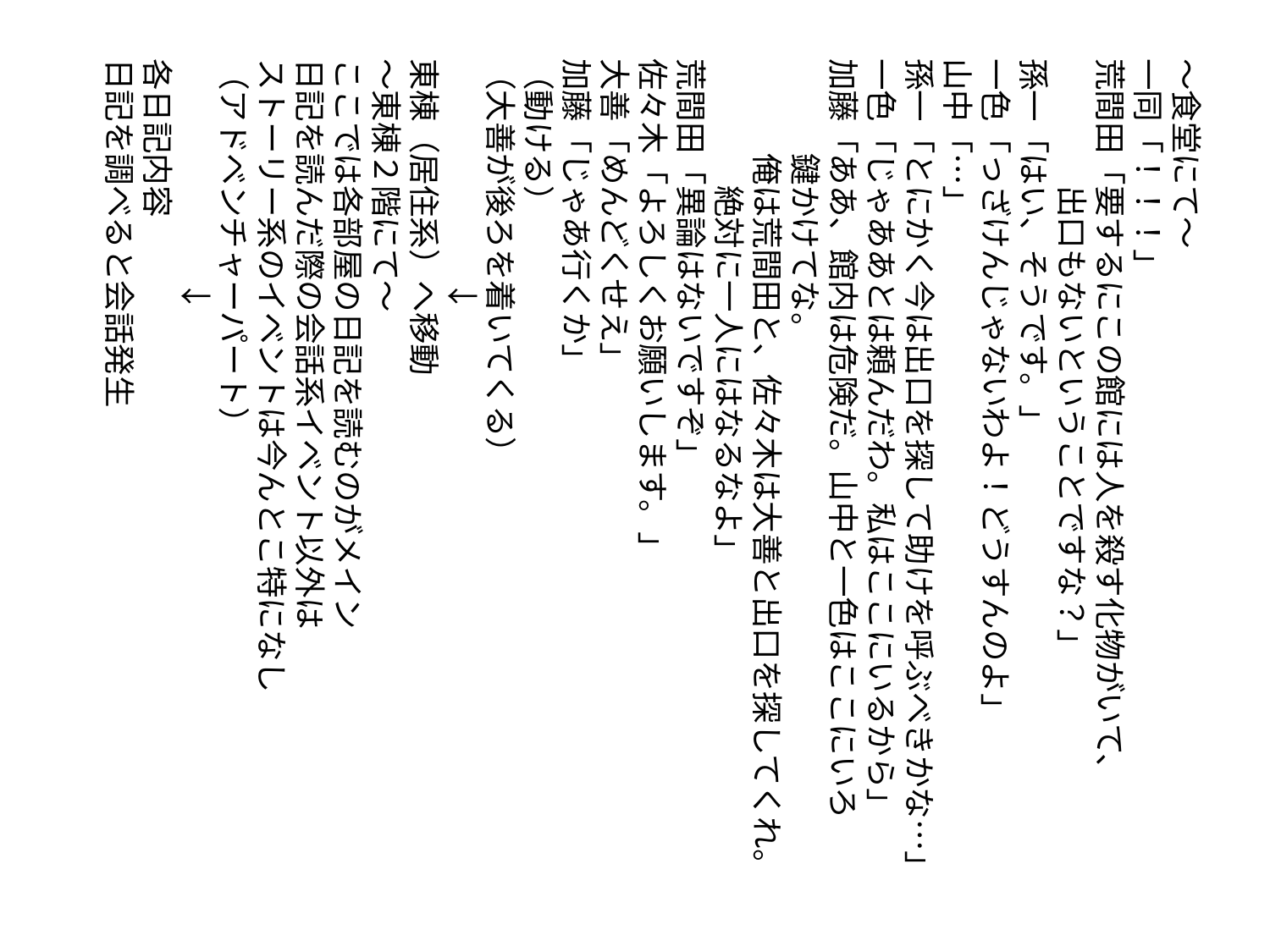

～食堂にて～
一同「！！！」
荒間田「要するにこの館には人を殺す化物がいて、
　　　　出口もないということですな？」
孫一「はい、そうです。」
一色「っざけんじゃないわよ！どうすんのよ」
山中「…」
孫一「とにかく今は出口を探して助けを呼ぶべきかな…」
一色「じゃああとは頼んだわ。私はここにいるから」
加藤「ああ、館内は危険だ。山中と一色はここにいろ
　　　鍵かけてな。
　　　俺は荒間田と、佐々木は大善と出口を探してくれ。
　　　　絶対に一人にはなるなよ」
荒間田「異論はないですぞ」
佐々木「よろしくお願いします。」
大善「めんどくせえ」
加藤「じゃあ行くか」
（動ける）
（大善が後ろを着いてくる）
　　　　　　　↓
東棟（居住系）へ移動
～東棟２階にて～
ここでは各部屋の日記を読むのがメイン
日記を読んだ際の会話系イベント以外は
ストーリー系のイベントは今んとこ特になし
（アドベンチャーパート）
　　　　　　　↓
各日記内容
日記を調べると会話発生